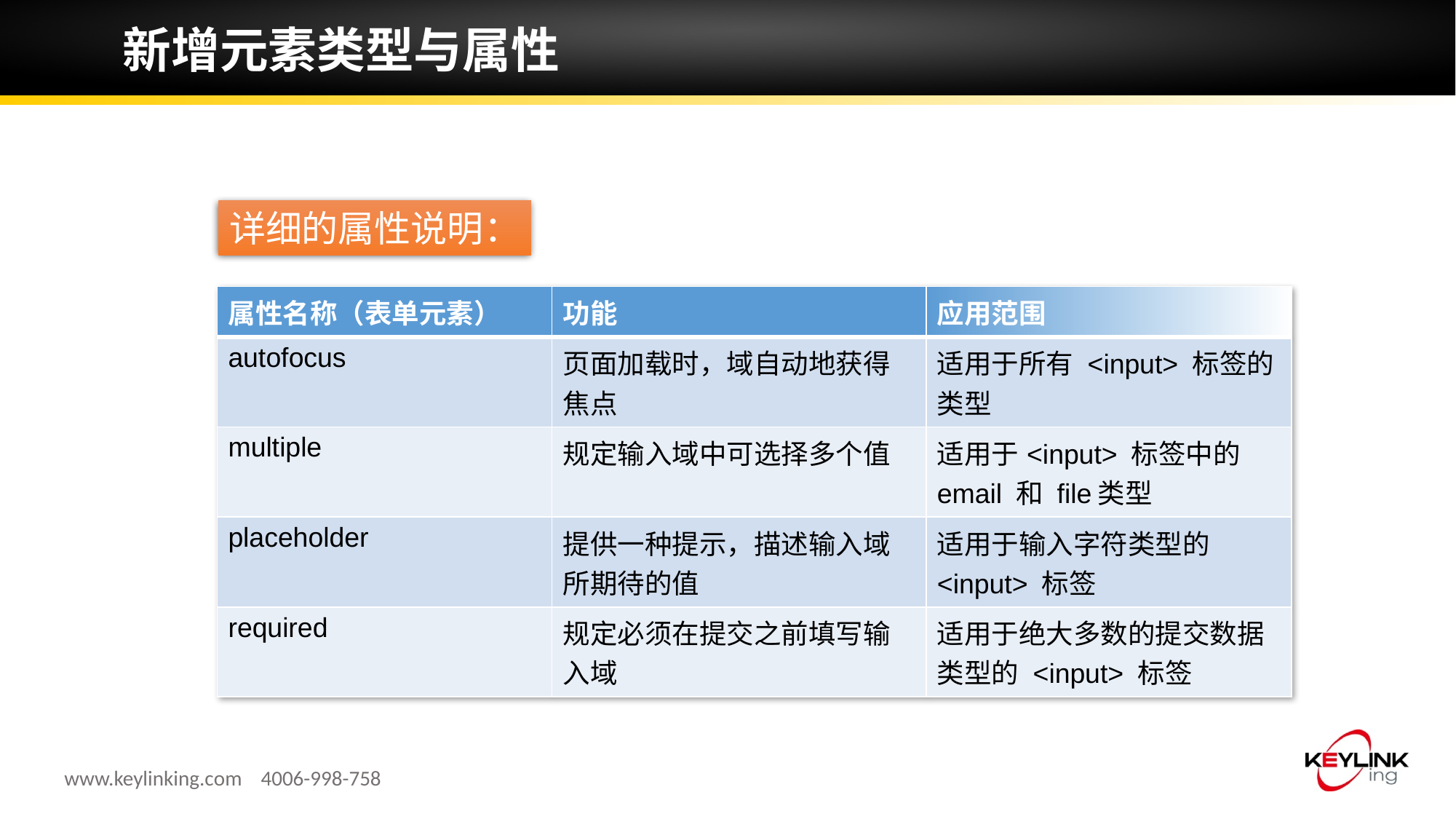

# 新增元素类型与属性
详细的属性说明：
| 属性名称（表单元素） | 功能 | 应用范围 |
| --- | --- | --- |
| autofocus | 页面加载时，域自动地获得焦点 | 适用于所有 <input> 标签的类型 |
| multiple | 规定输入域中可选择多个值 | 适用于<input> 标签中的email 和 file类型 |
| placeholder | 提供一种提示，描述输入域所期待的值 | 适用于输入字符类型的 <input> 标签 |
| required | 规定必须在提交之前填写输入域 | 适用于绝大多数的提交数据类型的 <input> 标签 |